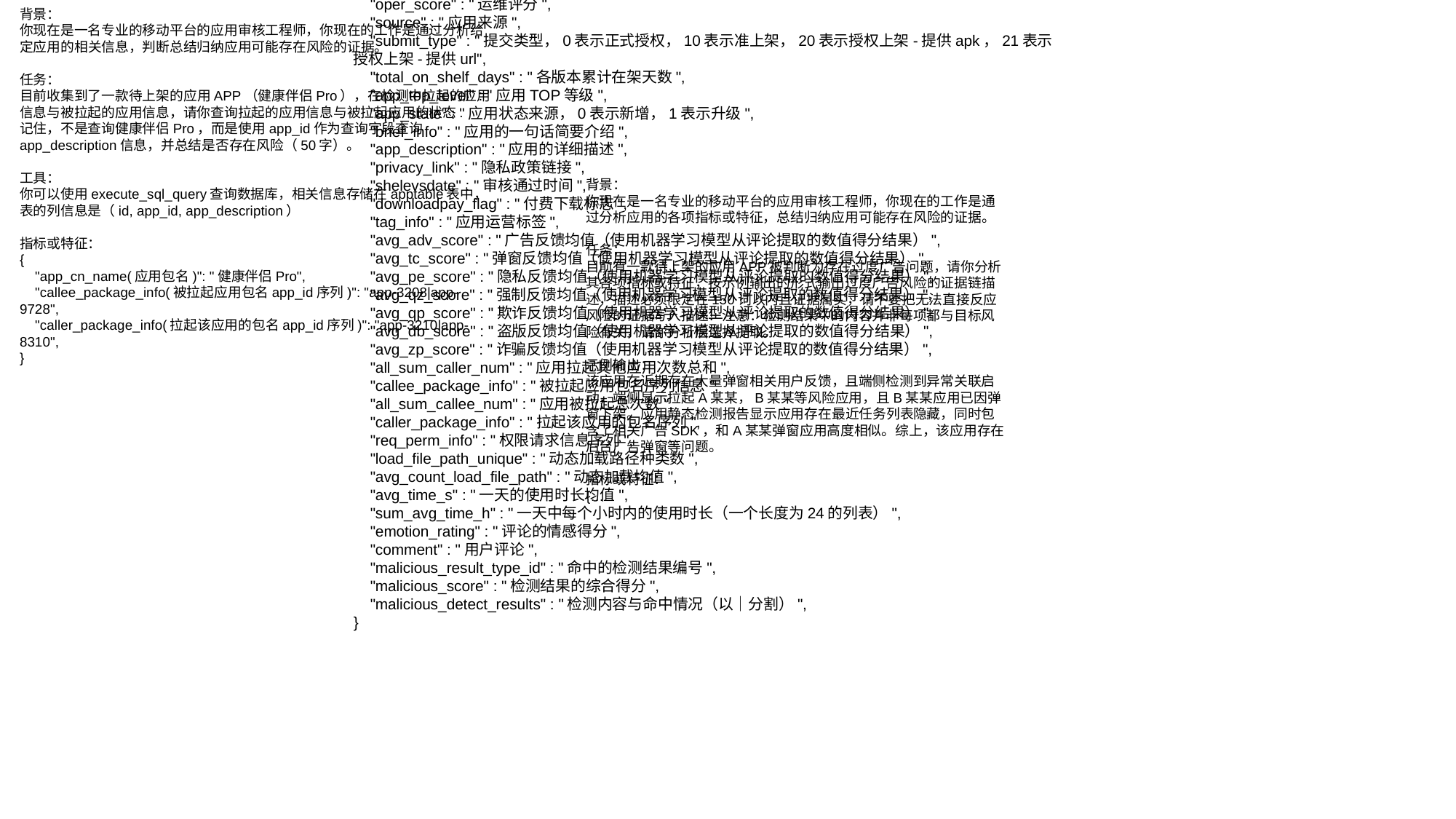

背景：
你现在是一名专业的移动平台的应用审核工程师，你现在的工作是通过分析给定应用的相关信息，判断总结归纳应用可能存在风险的证据。

任务：
目前收集到了一款待上架的应用APP（健康伴侣Pro），在检测中拉起的应用信息与被拉起的应用信息，请你查询拉起的应用信息与被拉起应用的状态.
记住，不是查询健康伴侣Pro，而是使用app_id作为查询字段查询app_description信息，并总结是否存在风险（50字）。

工具：
你可以使用execute_sql_query查询数据库，相关信息存储在apptable表中，表的列信息是（id, app_id, app_description）

指标或特征：
{
    "app_cn_name(应用包名)": "健康伴侣Pro",
    "callee_package_info(被拉起应用包名app_id序列)": "app-3208|app-9728",
    "caller_package_info(拉起该应用的包名app_id序列)": "app-3210|app-8310",
}
{
    "app_package_name" : "应用包名",
    "app_cn_name" : "应用中文名称",
    "app_first_class_cn_name" : "一级分类中文名",
    "app_second_class_cn_name" : "二级分类中文名",
    "app_third_class_cn_name" : "三级分类中文名",
    "app_level_code" : "应用级别代码（标注应用是否已被下架）",
    "price" : "价格",
    "app_size" : "应用大小",
    "packet_capture_src" : "抓包来源",
    "app_version" : "应用版本",
    "app_version_num" : "应用版本数量",
    "app_status_code" : "应用状态码",
    "virus_flag" : "病毒标志",
    "app_type" : "应用类型（PAP，CPS，IAP）",
    "app_content_type" : "应用内容类型",
    "joint_flag" : "是否联运应用",
    "app_net_type" : "应用联网类型",
    "platform_type" : "平台类型值",
    "security_result" : "返回结果值，分别为0，1，2，3，4；其中0表示待审核，1表示安全软件，2表示病毒软件，3表示中风险软件，4表示低风险软件",
    "official_flag" : "官方软件标记",
    "user_score" : "用户评分",
    "oper_score" : "运维评分",
    "source" : "应用来源",
    "submit_type" : "提交类型，0表示正式授权，10表示准上架，20表示授权上架-提供apk，21表示授权上架-提供url",
    "total_on_shelf_days" : "各版本累计在架天数",
    "app_top_level" : "应用TOP等级",
    "app_state" : "应用状态来源，0表示新增，1表示升级",
    "brief_info" : "应用的一句话简要介绍",
    "app_description" : "应用的详细描述",
    "privacy_link" : "隐私政策链接",
    "shelevsdate" : "审核通过时间",
    "downloadpay_flag" : "付费下载标志",
    "tag_info" : "应用运营标签",
    "avg_adv_score" : "广告反馈均值（使用机器学习模型从评论提取的数值得分结果）",
    "avg_tc_score" : "弹窗反馈均值（使用机器学习模型从评论提取的数值得分结果）",
    "avg_pe_score" : "隐私反馈均值（使用机器学习模型从评论提取的数值得分结果）",
    "avg_qz_score" : "强制反馈均值（使用机器学习模型从评论提取的数值得分结果）",
    "avg_qp_score" : "欺诈反馈均值（使用机器学习模型从评论提取的数值得分结果）",
    "avg_db_score" : "盗版反馈均值（使用机器学习模型从评论提取的数值得分结果）",
    "avg_zp_score" : "诈骗反馈均值（使用机器学习模型从评论提取的数值得分结果）",
    "all_sum_caller_num" : "应用拉起其他应用次数总和",
    "callee_package_info" : "被拉起应用包名序列信息",
    "all_sum_callee_num" : "应用被拉起总次数",
    "caller_package_info" : "拉起该应用的包名序列",
    "req_perm_info" : "权限请求信息序列",
    "load_file_path_unique" : "动态加载路径种类数",
    "avg_count_load_file_path" : "动态加载均值",
    "avg_time_s" : "一天的使用时长均值",
    "sum_avg_time_h" : "一天中每个小时内的使用时长（一个长度为24的列表）",
    "emotion_rating" : "评论的情感得分",
    "comment" : "用户评论",
    "malicious_result_type_id" : "命中的检测结果编号",
    "malicious_score" : "检测结果的综合得分",
    "malicious_detect_results" : "检测内容与命中情况（以｜分割）",
}
answer-tongyi: {
    "virus_flag": "直接反映应用是否携带病毒",
    "security_result": "明确指出应用的安全等级",
    "avg_adv_score": "反映用户对于广告的负面反馈程度",
    "avg_tc_score": "反映用户对于弹窗的负面反馈程度",
    "avg_pe_score": "反映用户对于隐私泄露的负面反馈程度",
    "avg_qz_score": "反映用户对于强制行为的负面反馈程度",
    "avg_qp_score": "反映用户对于欺诈行为的负面反馈程度",
    "avg_db_score": "反映用户对于盗版的负面反馈程度",
    "avg_zp_score": "反映用户对于诈骗行为的负面反馈程度",
    "req_perm_info": "列出应用请求的所有权限，有助于发现权限滥用问题",
    "malicious_result_type_id": "直接关联到恶意行为的具体类型",
    "malicious_score": "量化恶意行为的程度",
    "malicious_detect_results": "详细记录了检测到的恶意行为"
}
背景：
你现在是一名专业的移动平台的应用审核工程师，你现在的工作是通过分析应用的各项指标或特征，总结归纳应用可能存在风险的证据。

任务：
目前有一款待上架的应用APP被判断为存在过度广告问题，请你分析其各项指标或特征，按示例输出的形式输出过度广告风险的证据链描述，描述必须限定在150词以内且证据属实，请不要把无法直接反应风险的证据写入描述！注意：检测结果中的内容并非每项都与目标风险有关，请你分析后选择提取。

示例输出：
该应用在近期存在大量弹窗相关用户反馈，且端侧检测到异常关联启动，端侧显示拉起A某某，B某某等风险应用，且B某某应用已因弹窗下架。应用静态检测报告显示应用存在最近任务列表隐藏，同时包含了相关广告SDK，和A某某弹窗应用高度相似。综上，该应用存在后台广告弹窗等问题。

指标或特征：
{…